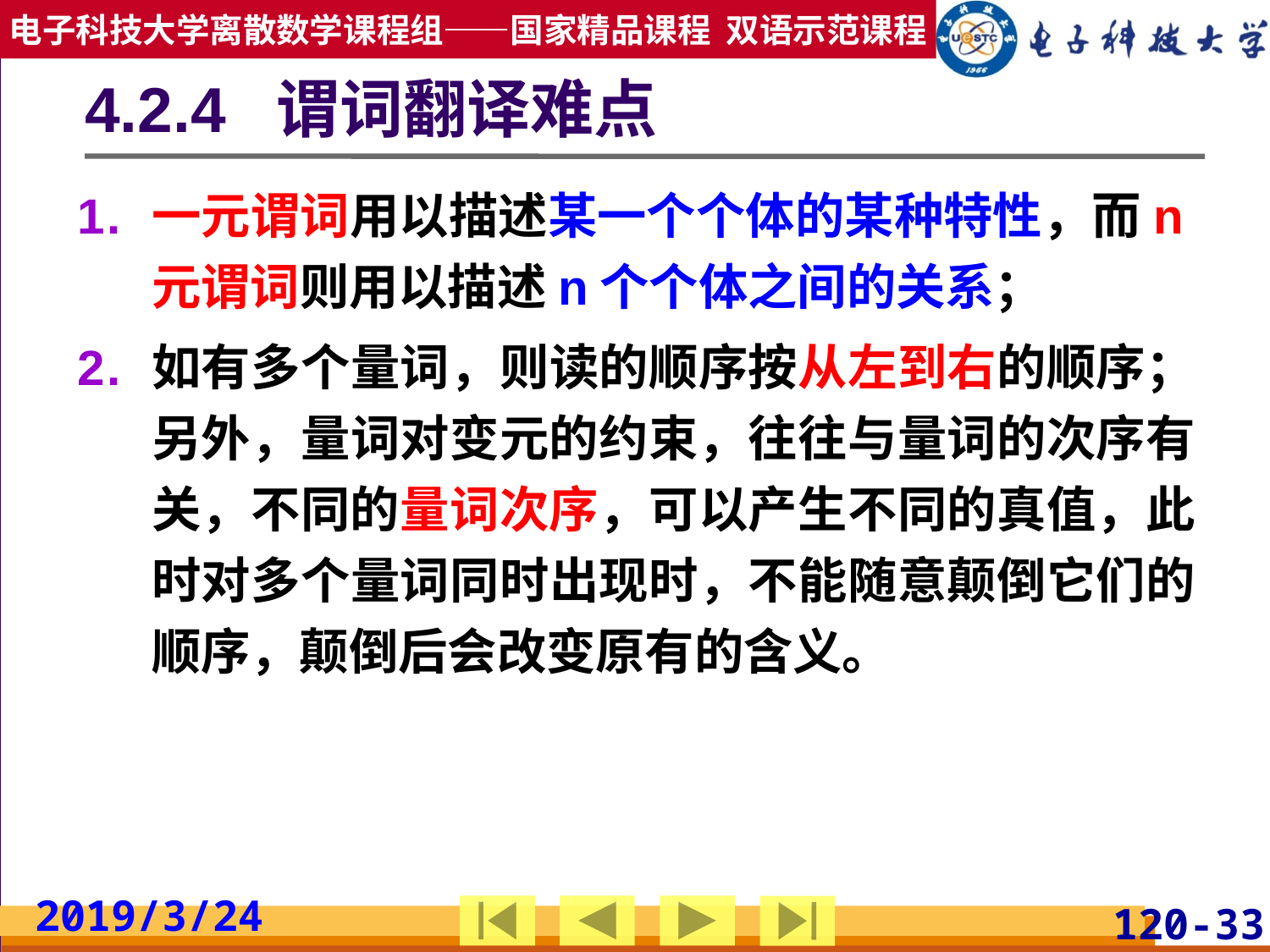

# 4.2.4  谓词翻译难点
一元谓词用以描述某一个个体的某种特性，而n元谓词则用以描述n个个体之间的关系；
如有多个量词，则读的顺序按从左到右的顺序；另外，量词对变元的约束，往往与量词的次序有关，不同的量词次序，可以产生不同的真值，此时对多个量词同时出现时，不能随意颠倒它们的顺序，颠倒后会改变原有的含义。
2019/3/24